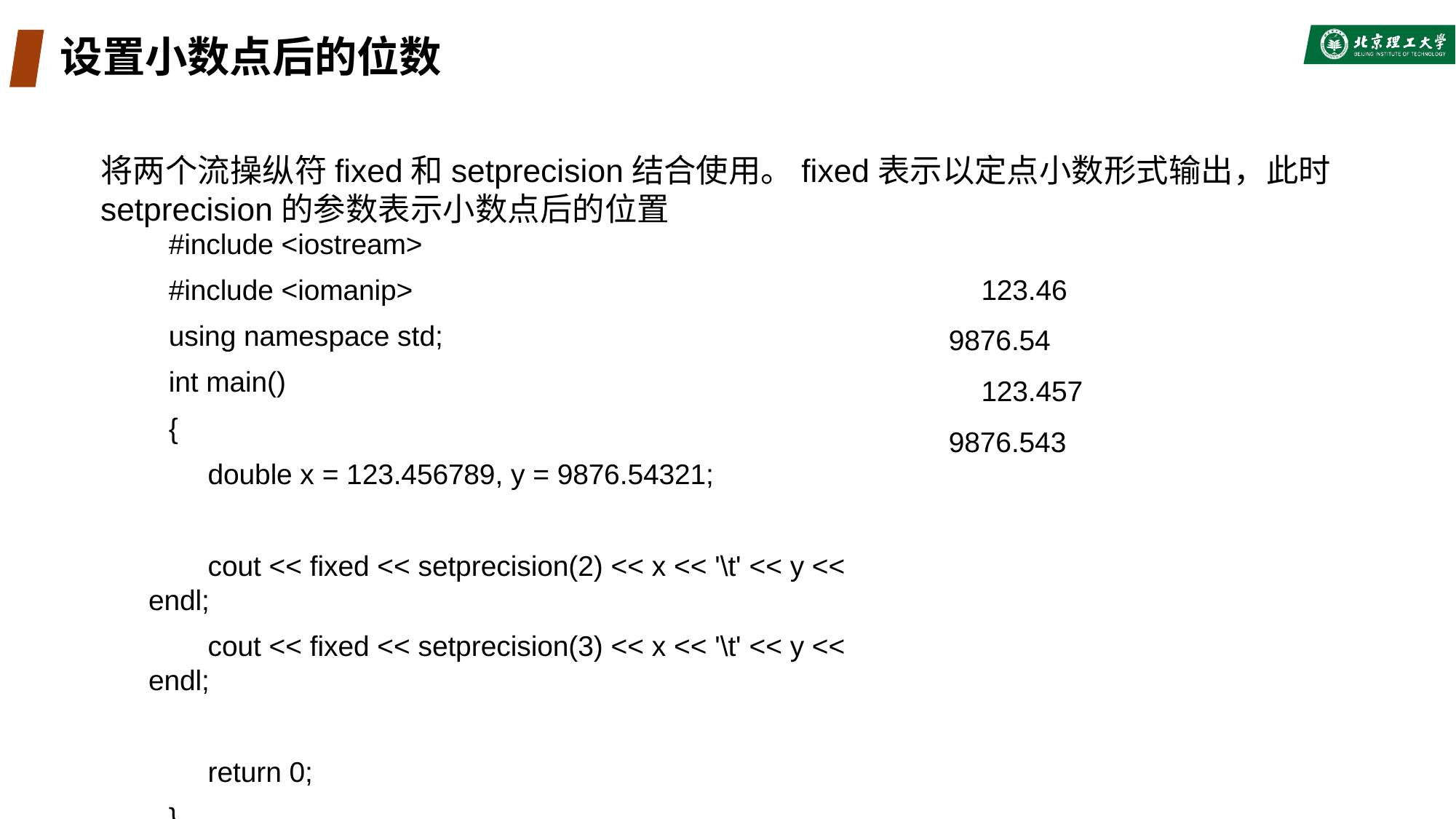

# 设置小数点后的位数
将两个流操纵符fixed和setprecision结合使用。fixed表示以定点小数形式输出，此时setprecision的参数表示小数点后的位置
#include <iostream>
#include <iomanip>
using namespace std;
int main()
{
     double x = 123.456789, y = 9876.54321;

     cout << fixed << setprecision(2) << x << '\t' << y << endl;
     cout << fixed << setprecision(3) << x << '\t' << y << endl;

     return 0;
}
123.46        9876.54
123.457     9876.543